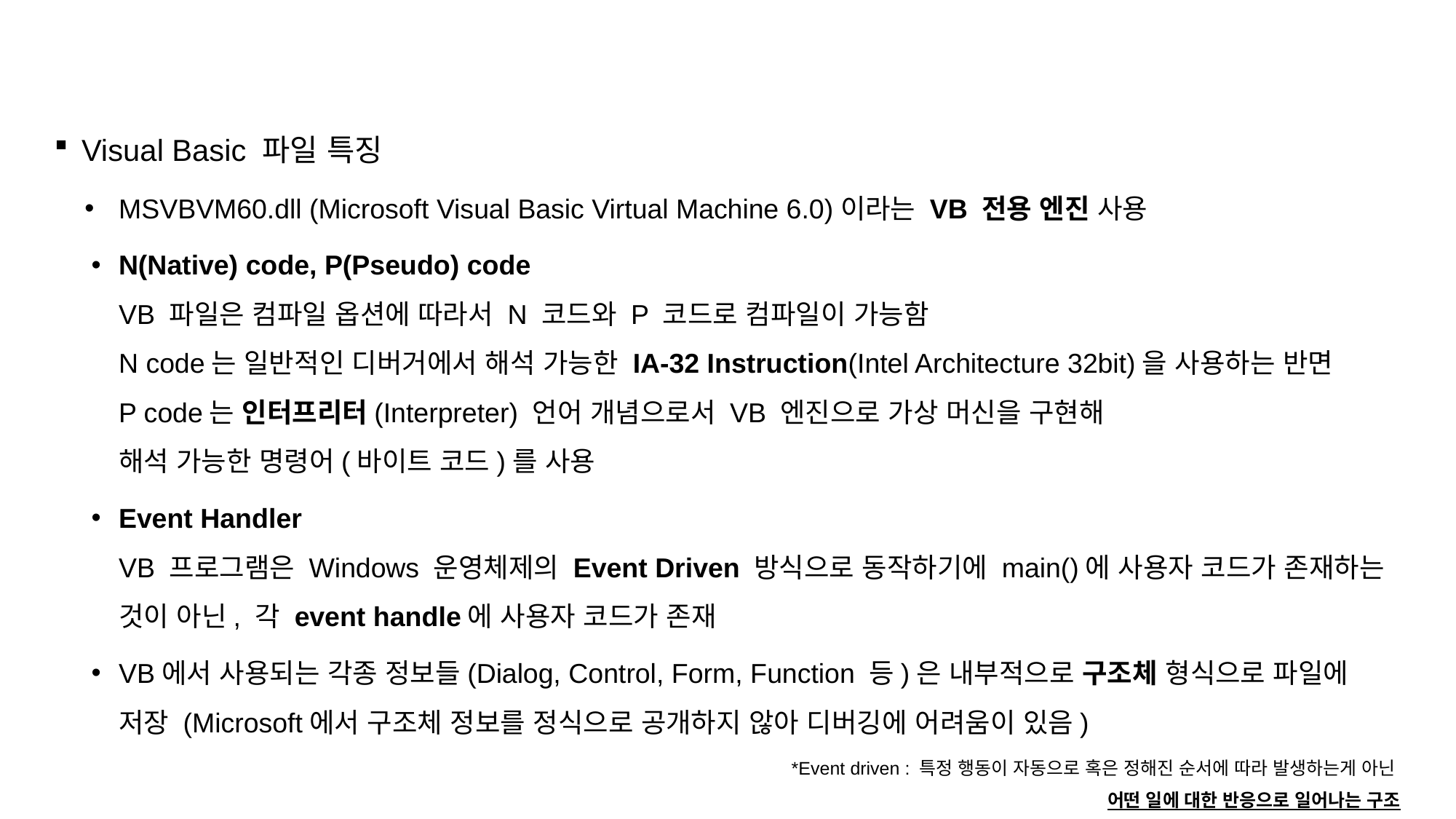

Visual Basic 파일 특징
MSVBVM60.dll (Microsoft Visual Basic Virtual Machine 6.0)이라는 VB 전용 엔진 사용
N(Native) code, P(Pseudo) code
VB 파일은 컴파일 옵션에 따라서 N 코드와 P 코드로 컴파일이 가능함
N code는 일반적인 디버거에서 해석 가능한 IA-32 Instruction(Intel Architecture 32bit)을 사용하는 반면
P code는 인터프리터(Interpreter) 언어 개념으로서 VB 엔진으로 가상 머신을 구현해
해석 가능한 명령어(바이트 코드)를 사용
Event Handler
VB 프로그램은 Windows 운영체제의 Event Driven 방식으로 동작하기에 main()에 사용자 코드가 존재하는 것이 아닌, 각 event handle에 사용자 코드가 존재
VB에서 사용되는 각종 정보들(Dialog, Control, Form, Function 등)은 내부적으로 구조체 형식으로 파일에 저장 (Microsoft에서 구조체 정보를 정식으로 공개하지 않아 디버깅에 어려움이 있음)
*Event driven : 특정 행동이 자동으로 혹은 정해진 순서에 따라 발생하는게 아닌
어떤 일에 대한 반응으로 일어나는 구조

16